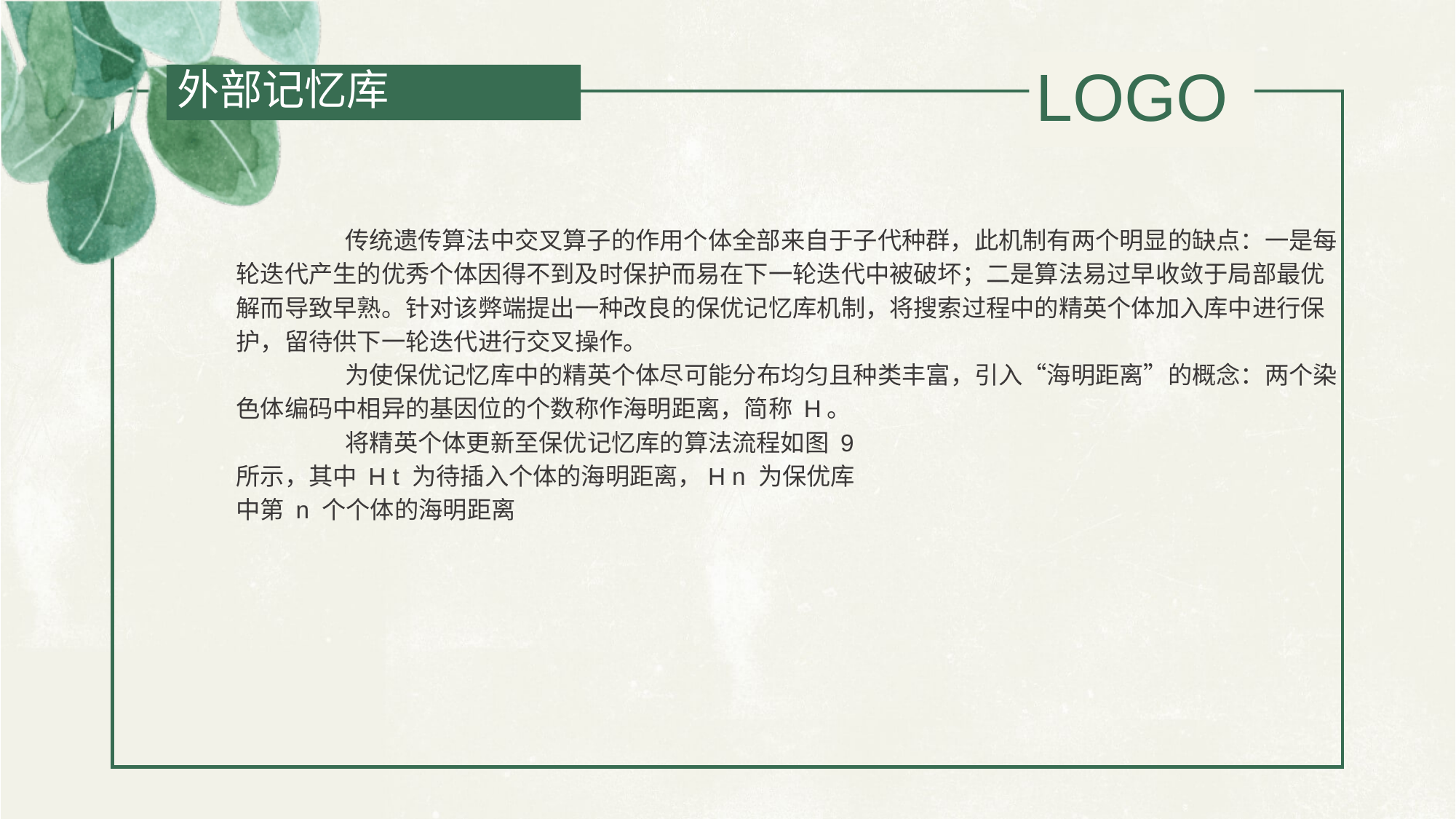

外部记忆库

	传统遗传算法中交叉算子的作用个体全部来自于子代种群，此机制有两个明显的缺点：一是每轮迭代产生的优秀个体因得不到及时保护而易在下一轮迭代中被破坏；二是算法易过早收敛于局部最优解而导致早熟。针对该弊端提出一种改良的保优记忆库机制，将搜索过程中的精英个体加入库中进行保护，留待供下一轮迭代进行交叉操作。
	为使保优记忆库中的精英个体尽可能分布均匀且种类丰富，引入“海明距离”的概念：两个染色体编码中相异的基因位的个数称作海明距离，简称 H。
	将精英个体更新至保优记忆库的算法流程如图 9
所示，其中 H t 为待插入个体的海明距离，H n 为保优库
中第 n 个个体的海明距离